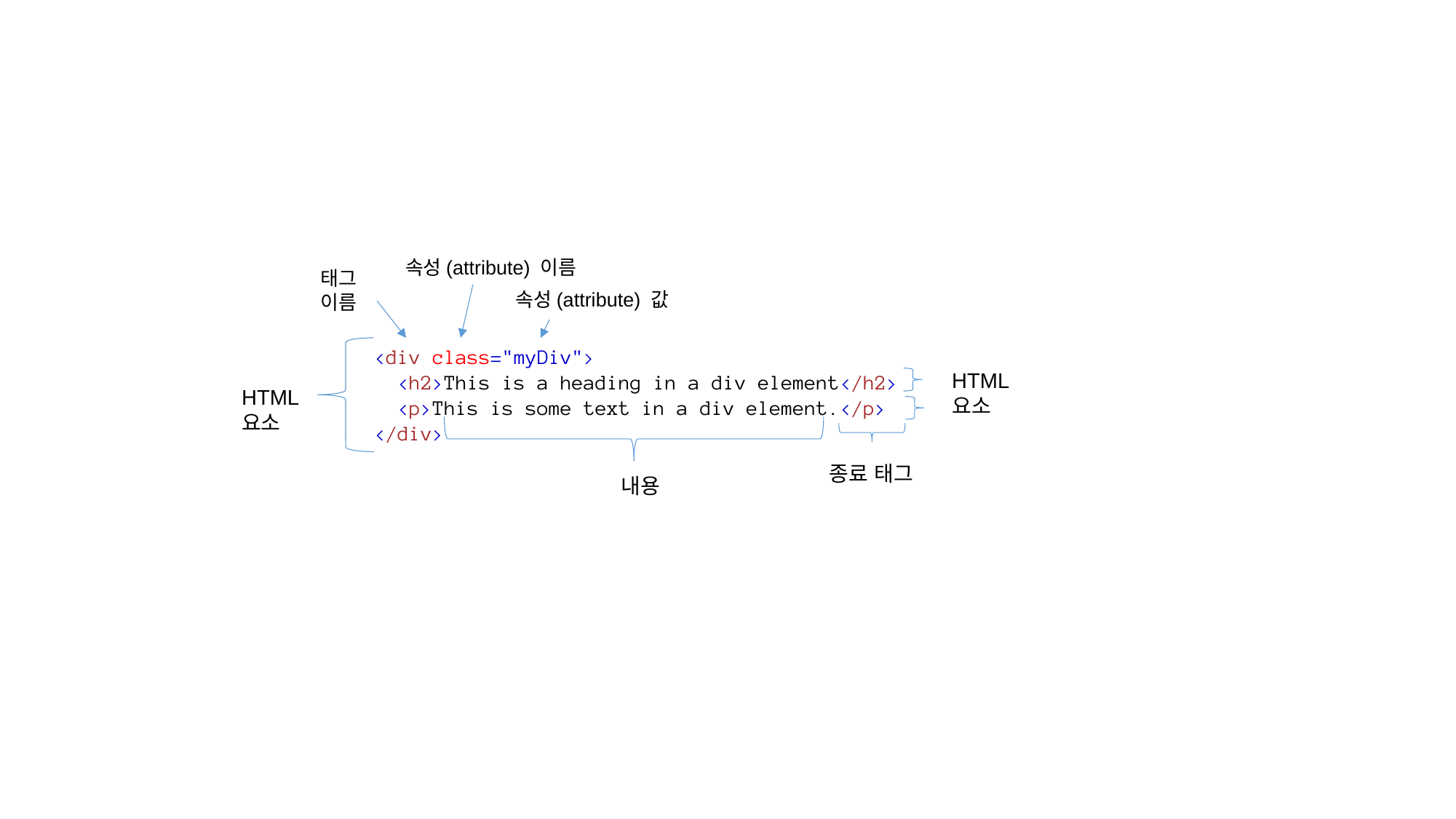

속성(attribute) 이름
태그 이름
속성(attribute) 값

<div class="myDiv">
  <h2>This is a heading in a div element</h2>
  <p>This is some text in a div element.</p>
</div>
HTML 요소

HTML 요소

종료 태그
내용